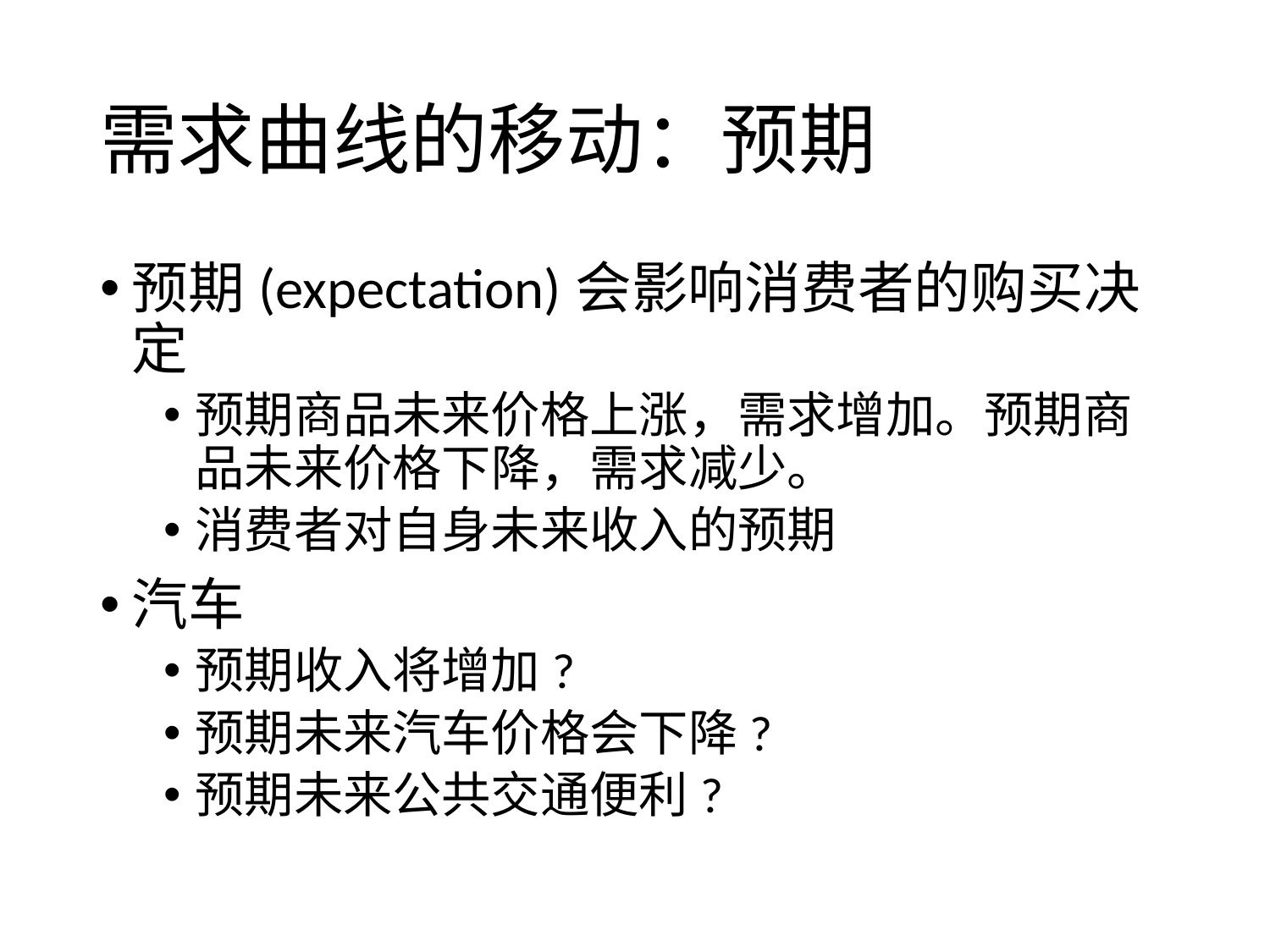

# 需求曲线的移动：预期
预期(expectation)会影响消费者的购买决定
预期商品未来价格上涨，需求增加。预期商品未来价格下降，需求减少。
消费者对自身未来收入的预期
汽车
预期收入将增加?
预期未来汽车价格会下降?
预期未来公共交通便利?